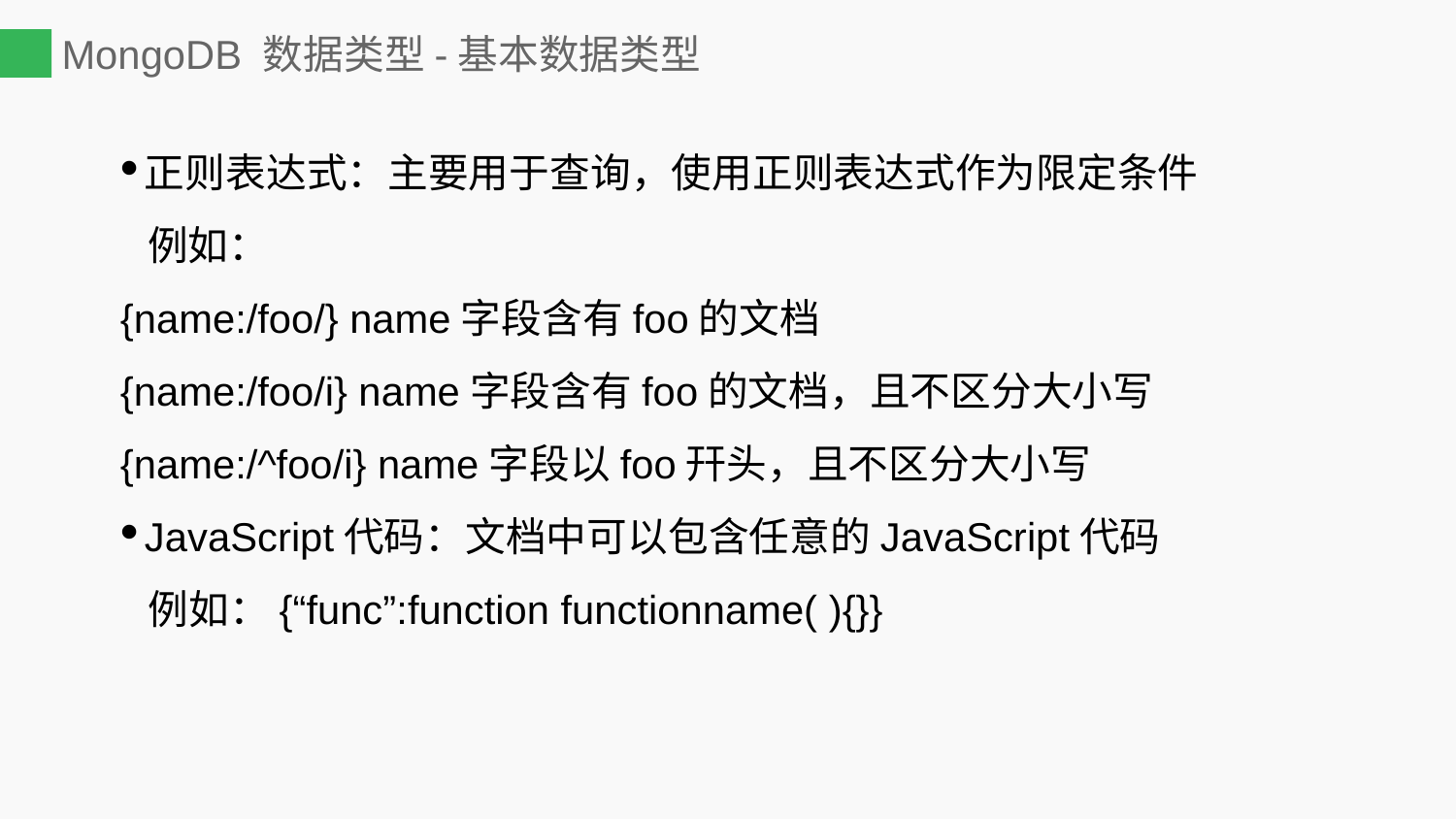

# MongoDB 数据类型-基本数据类型
正则表达式：主要用于查询，使用正则表达式作为限定条件
例如：
{name:/foo/} name字段含有foo的文档
{name:/foo/i} name字段含有foo的文档，且不区分大小写
{name:/^foo/i} name字段以foo幵头，且不区分大小写
JavaScript代码：文档中可以包含任意的JavaScript代码
  例如：{“func”:function functionname( ){}}